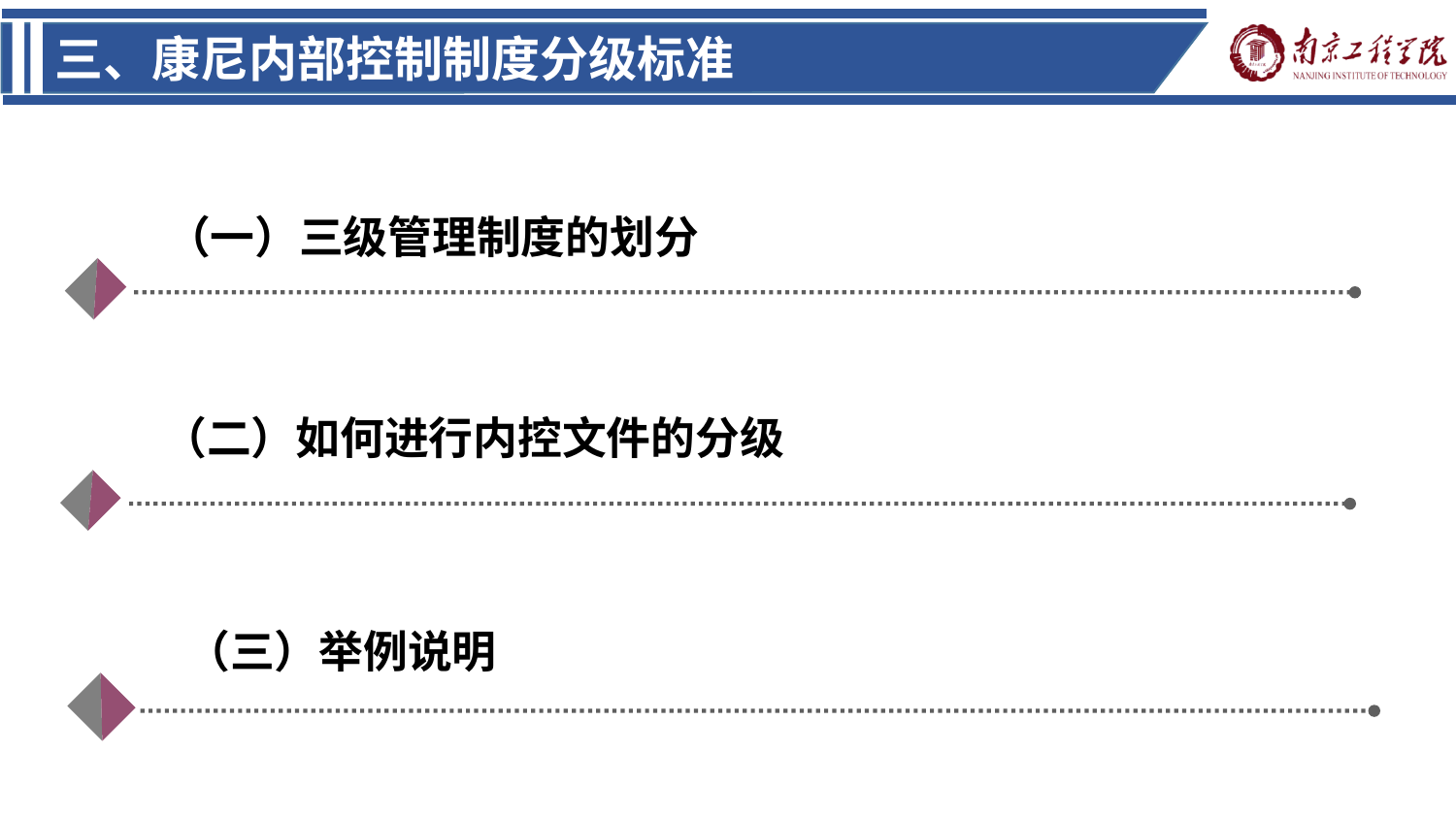

三、康尼内部控制制度分级标准
    （一）三级管理制度的划分

   （二）如何进行内控文件的分级

（三）举例说明